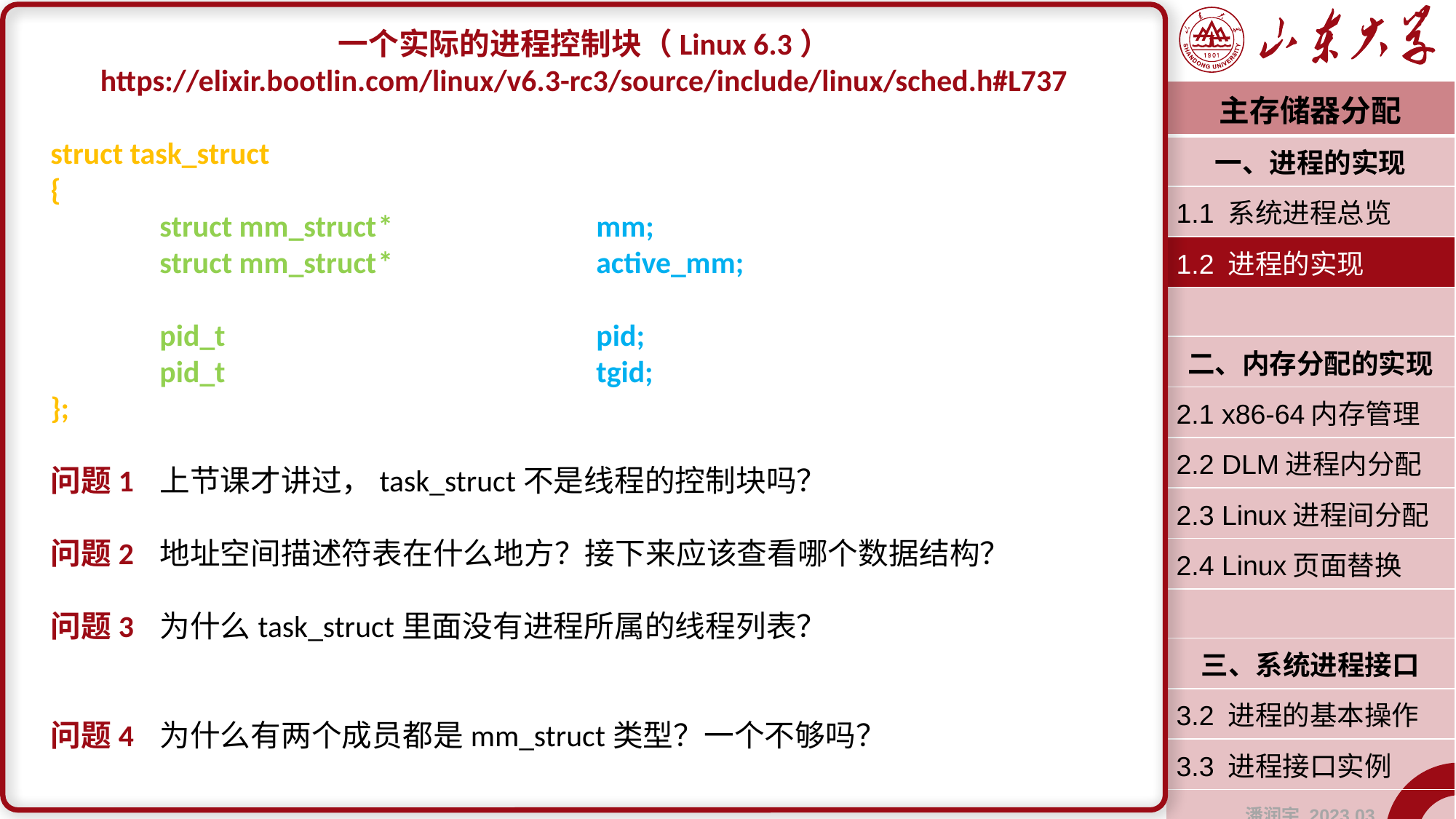

一个实际的进程控制块（Linux 6.3）
https://elixir.bootlin.com/linux/v6.3-rc3/source/include/linux/sched.h#L737

struct task_struct
{
	struct mm_struct	*		mm;
	struct mm_struct	*		active_mm;

	pid_t				pid;
	pid_t				tgid;
};

问题1	上节课才讲过，task_struct不是线程的控制块吗？

问题2	地址空间描述符表在什么地方？接下来应该查看哪个数据结构？

问题3	为什么task_struct里面没有进程所属的线程列表？

问题4	为什么有两个成员都是mm_struct类型？一个不够吗？
| 主存储器分配 |
| --- |
| 一、进程的实现 |
| 1.1 系统进程总览 |
| 1.2 进程的实现 |
|  |
| 二、内存分配的实现 |
| 2.1 x86-64内存管理 |
| 2.2 DLM进程内分配 |
| 2.3 Linux进程间分配 |
| 2.4 Linux页面替换 |
|  |
| 三、系统进程接口 |
| 3.2 进程的基本操作 |
| 3.3 进程接口实例 |
| 潘润宇 2023.03 |